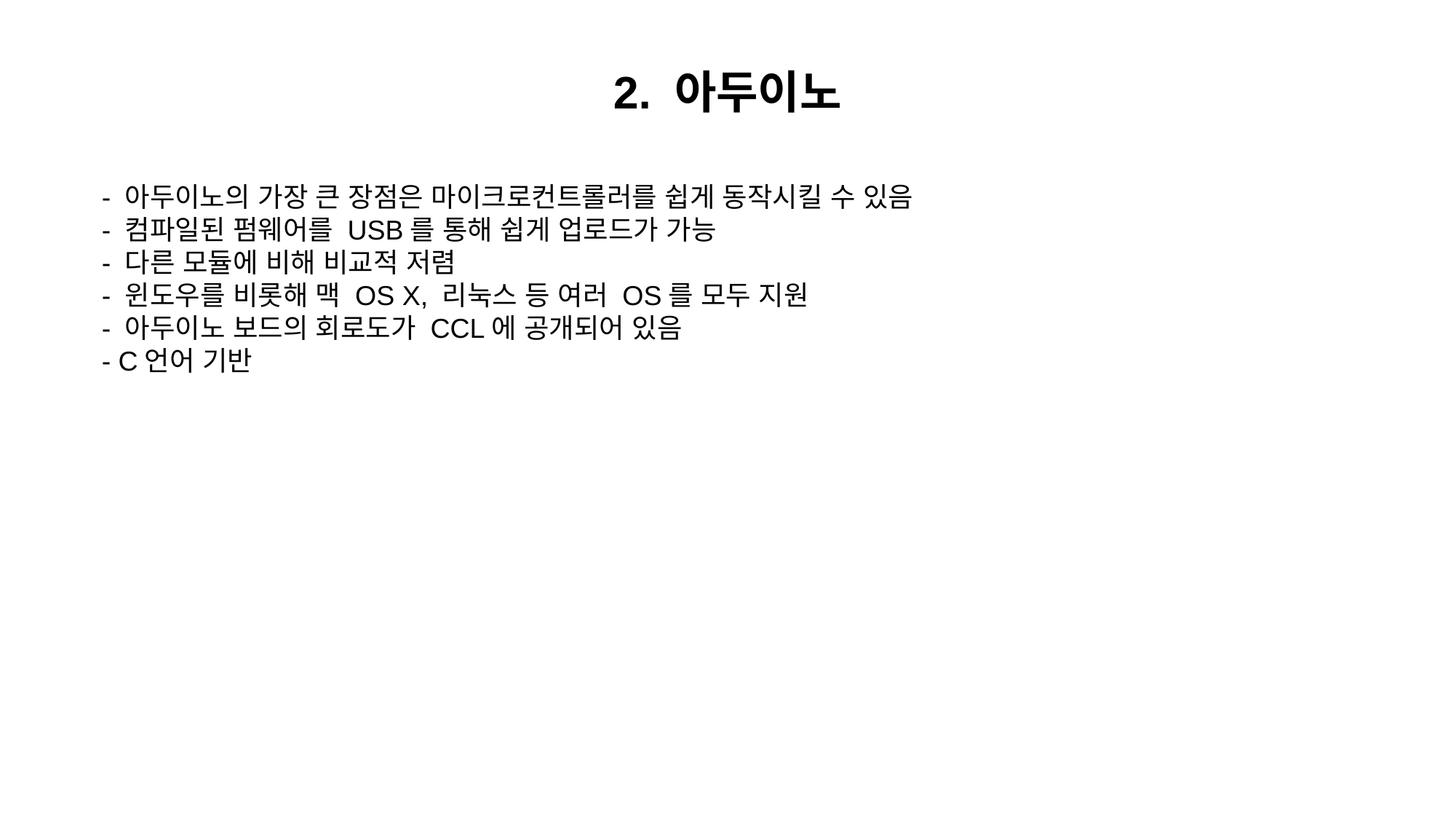

# 2. 아두이노
- 아두이노의 가장 큰 장점은 마이크로컨트롤러를 쉽게 동작시킬 수 있음
- 컴파일된 펌웨어를 USB를 통해 쉽게 업로드가 가능
- 다른 모듈에 비해 비교적 저렴
- 윈도우를 비롯해 맥 OS X, 리눅스 등 여러 OS를 모두 지원
- 아두이노 보드의 회로도가 CCL에 공개되어 있음
- C언어 기반